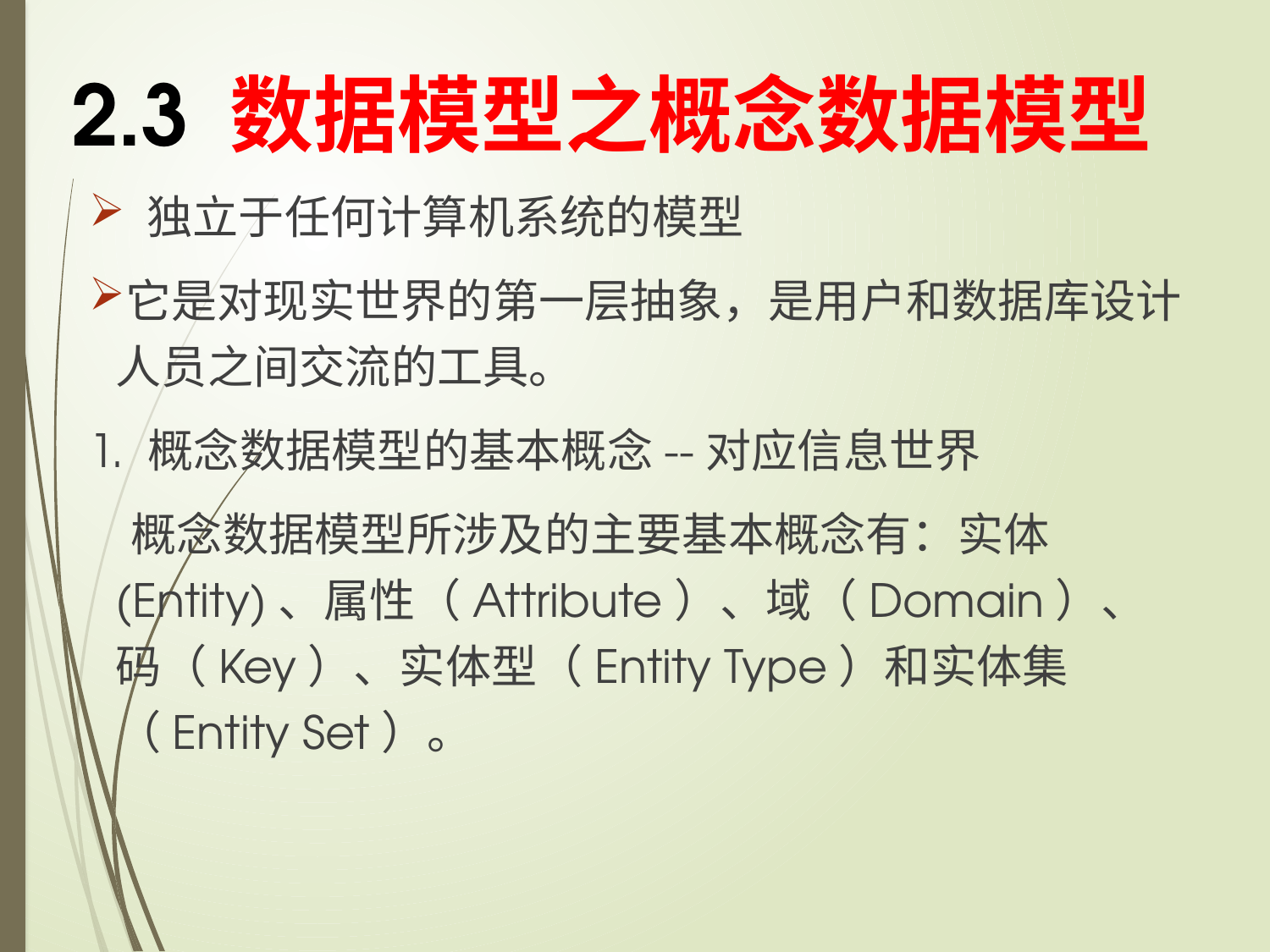

2.3 数据模型之概念数据模型
 独立于任何计算机系统的模型
它是对现实世界的第一层抽象，是用户和数据库设计人员之间交流的工具。
1. 概念数据模型的基本概念--对应信息世界
   概念数据模型所涉及的主要基本概念有：实体(Entity)、属性（Attribute）、域（Domain）、码（Key）、实体型（Entity Type）和实体集（Entity Set）。